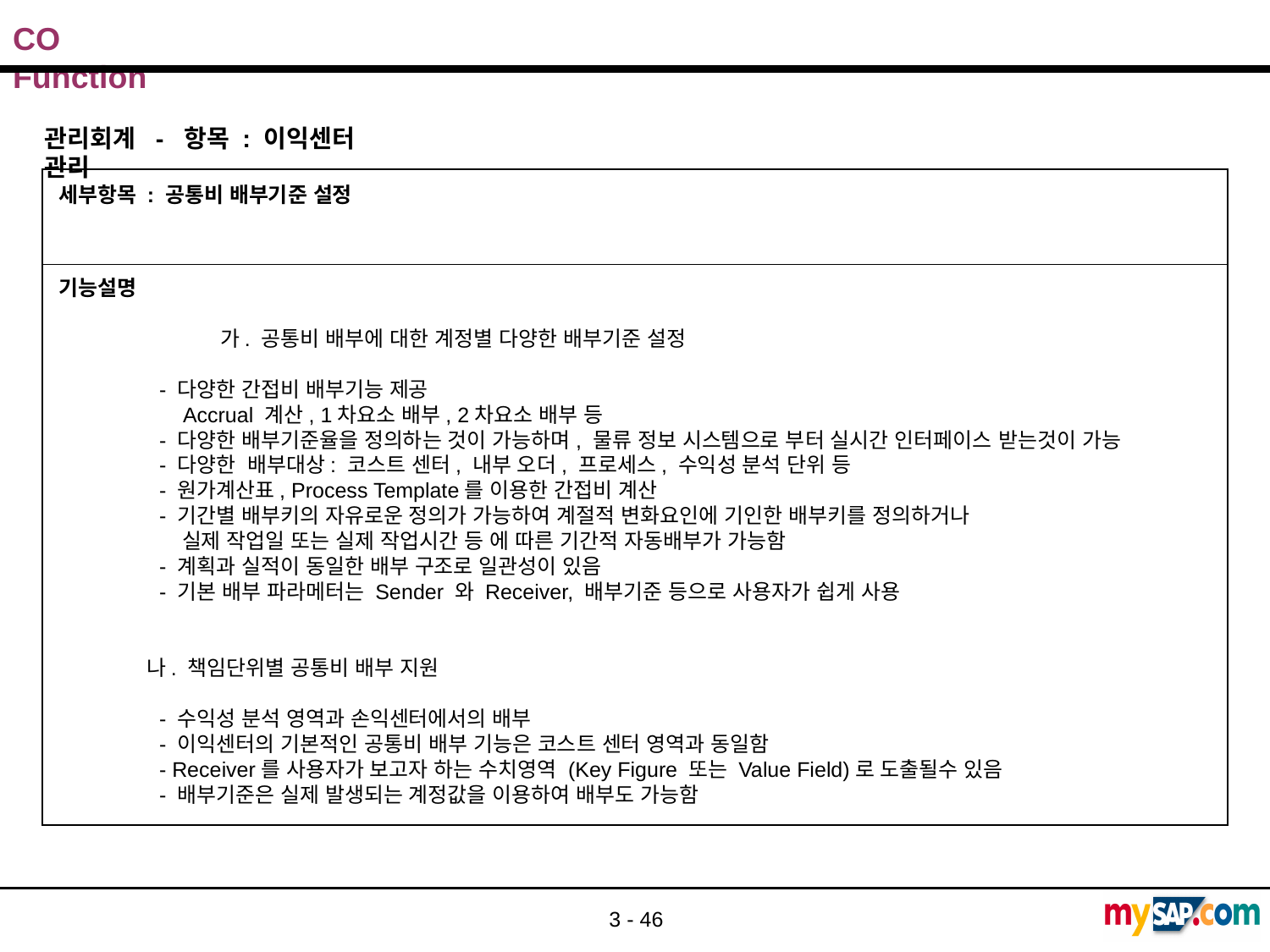

관리회계  -  항목 : 이익센터 관리

세부항목 : 공통비 배부기준 설정
기능설명

	     가. 공통비 배부에 대한 계정별 다양한 배부기준 설정

                 - 다양한 간접비 배부기능 제공
                     Accrual 계산, 1차요소 배부, 2차요소 배부 등
                 - 다양한 배부기준율을 정의하는 것이 가능하며, 물류 정보 시스템으로 부터 실시간 인터페이스 받는것이 가능
                 - 다양한  배부대상: 코스트 센터, 내부 오더, 프로세스, 수익성 분석 단위 등
                 - 원가계산표, Process Template를 이용한 간접비 계산
                 - 기간별 배부키의 자유로운 정의가 가능하여 계절적 변화요인에 기인한 배부키를 정의하거나
                    실제 작업일 또는 실제 작업시간 등 에 따른 기간적 자동배부가 가능함
                 - 계획과 실적이 동일한 배부 구조로 일관성이 있음
                 - 기본 배부 파라메터는 Sender 와 Receiver, 배부기준 등으로 사용자가 쉽게 사용

              나. 책임단위별 공통비 배부 지원

                 - 수익성 분석 영역과 손익센터에서의 배부
                 - 이익센터의 기본적인 공통비 배부 기능은 코스트 센터 영역과 동일함
                 - Receiver를 사용자가 보고자 하는 수치영역 (Key Figure 또는 Value Field)로 도출될수 있음
                 - 배부기준은 실제 발생되는 계정값을 이용하여 배부도 가능함